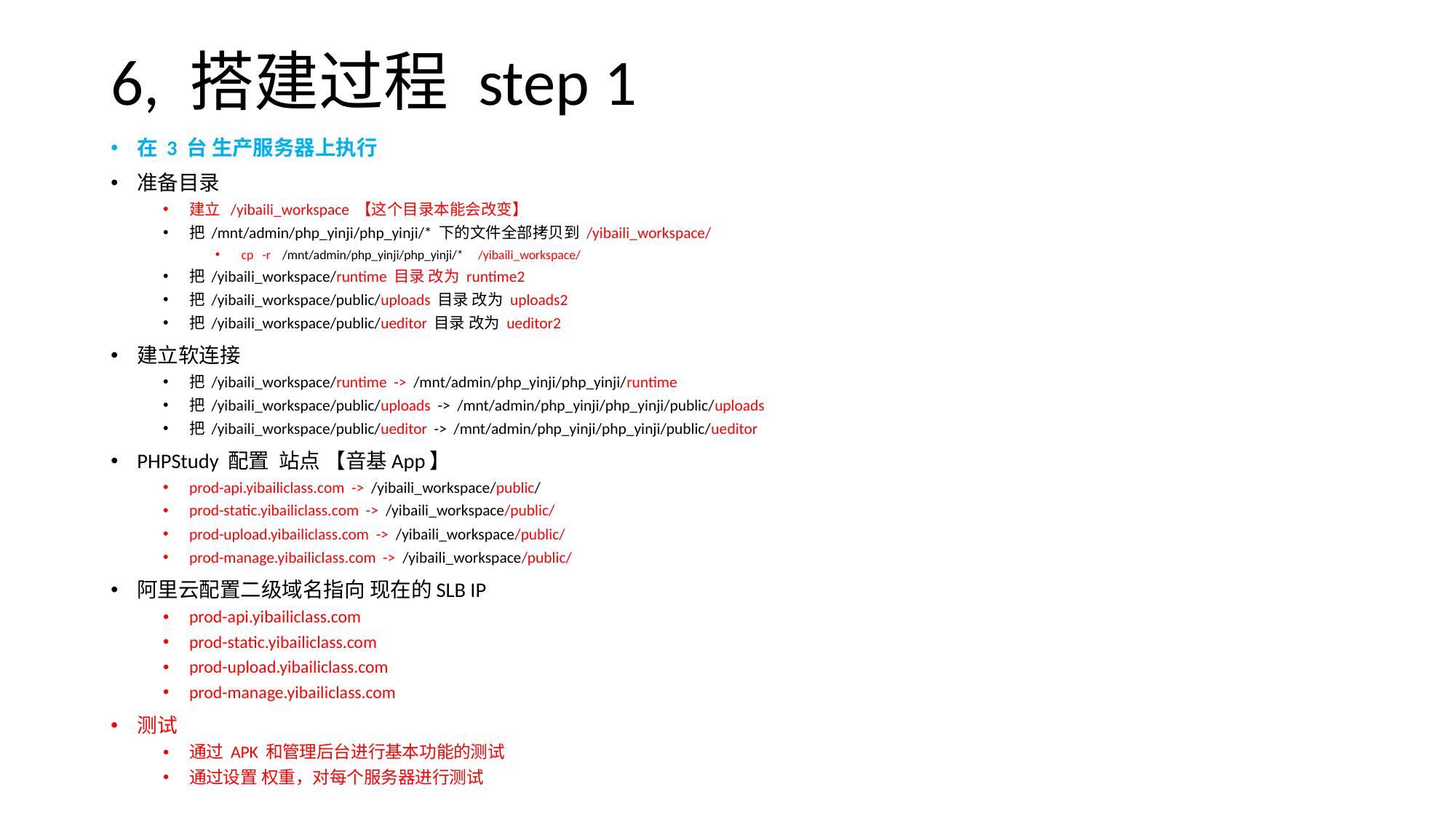

# 6, 搭建过程 step 1
在 3 台 生产服务器上执行
准备目录
建立  /yibaili_workspace 【这个目录本能会改变】
把 /mnt/admin/php_yinji/php_yinji/* 下的文件全部拷贝到 /yibaili_workspace/
cp   -r    /mnt/admin/php_yinji/php_yinji/*     /yibaili_workspace/
把 /yibaili_workspace/runtime 目录 改为 runtime2
把 /yibaili_workspace/public/uploads 目录 改为 uploads2
把 /yibaili_workspace/public/ueditor 目录 改为 ueditor2
建立软连接
把 /yibaili_workspace/runtime  ->  /mnt/admin/php_yinji/php_yinji/runtime
把 /yibaili_workspace/public/uploads  ->  /mnt/admin/php_yinji/php_yinji/public/uploads
把 /yibaili_workspace/public/ueditor  ->  /mnt/admin/php_yinji/php_yinji/public/ueditor
PHPStudy 配置  站点 【音基App】
prod-api.yibailiclass.com  ->  /yibaili_workspace/public/
prod-static.yibailiclass.com  ->  /yibaili_workspace/public/
prod-upload.yibailiclass.com  ->  /yibaili_workspace/public/
prod-manage.yibailiclass.com  ->  /yibaili_workspace/public/
阿里云配置二级域名指向 现在的SLB IP
prod-api.yibailiclass.com
prod-static.yibailiclass.com
prod-upload.yibailiclass.com
prod-manage.yibailiclass.com
测试
通过 APK 和管理后台进行基本功能的测试
通过设置 权重，对每个服务器进行测试